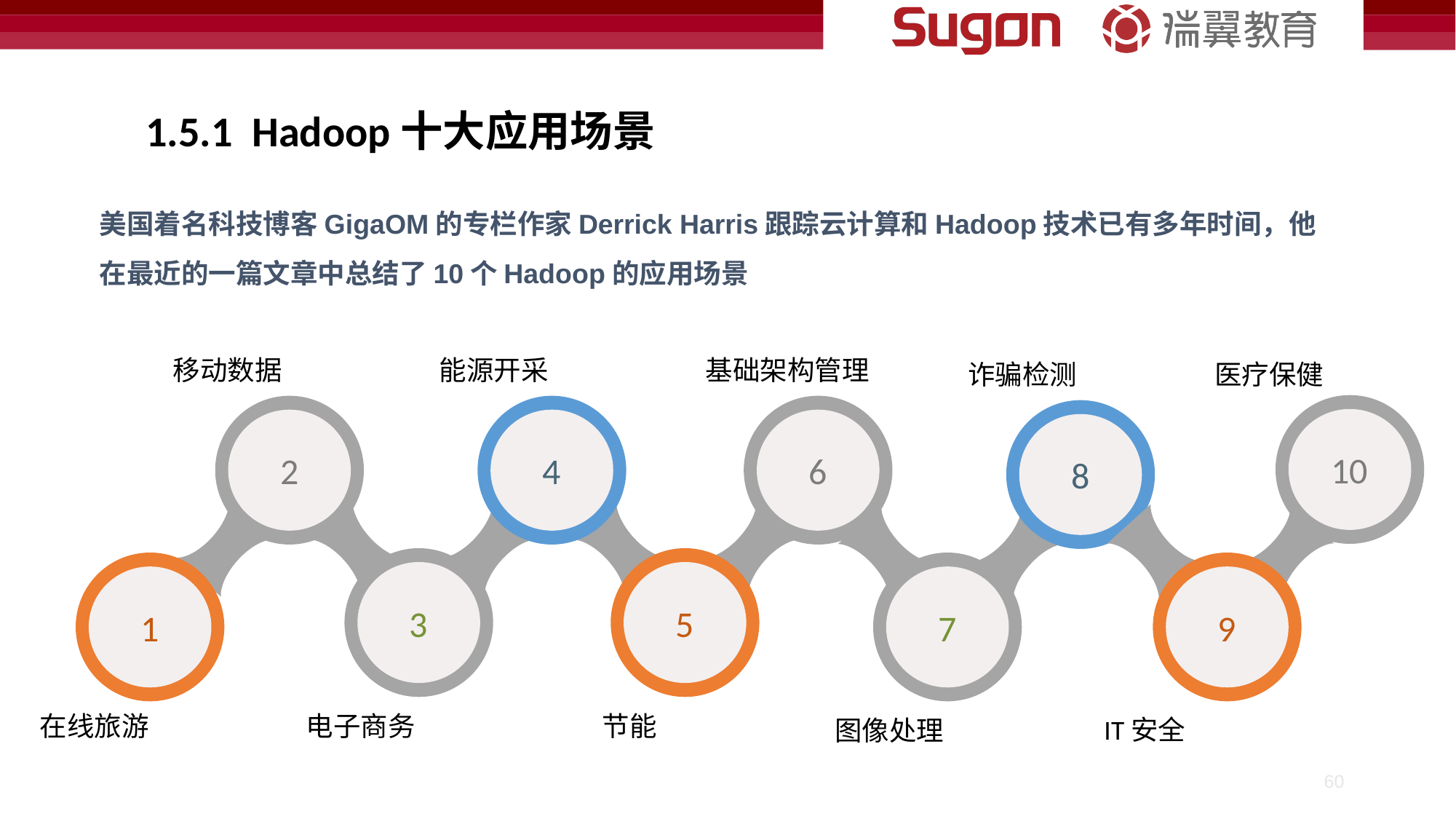

1.5.1  Hadoop十大应用场景
美国着名科技博客GigaOM的专栏作家Derrick Harris跟踪云计算和Hadoop技术已有多年时间，他在最近的一篇文章中总结了10个Hadoop的应用场景
移动数据
能源开采
基础架构管理
诈骗检测
医疗保健

10

2

4

6

8

3

5

1

7

9
节能
在线旅游
电子商务
IT安全
图像处理
60